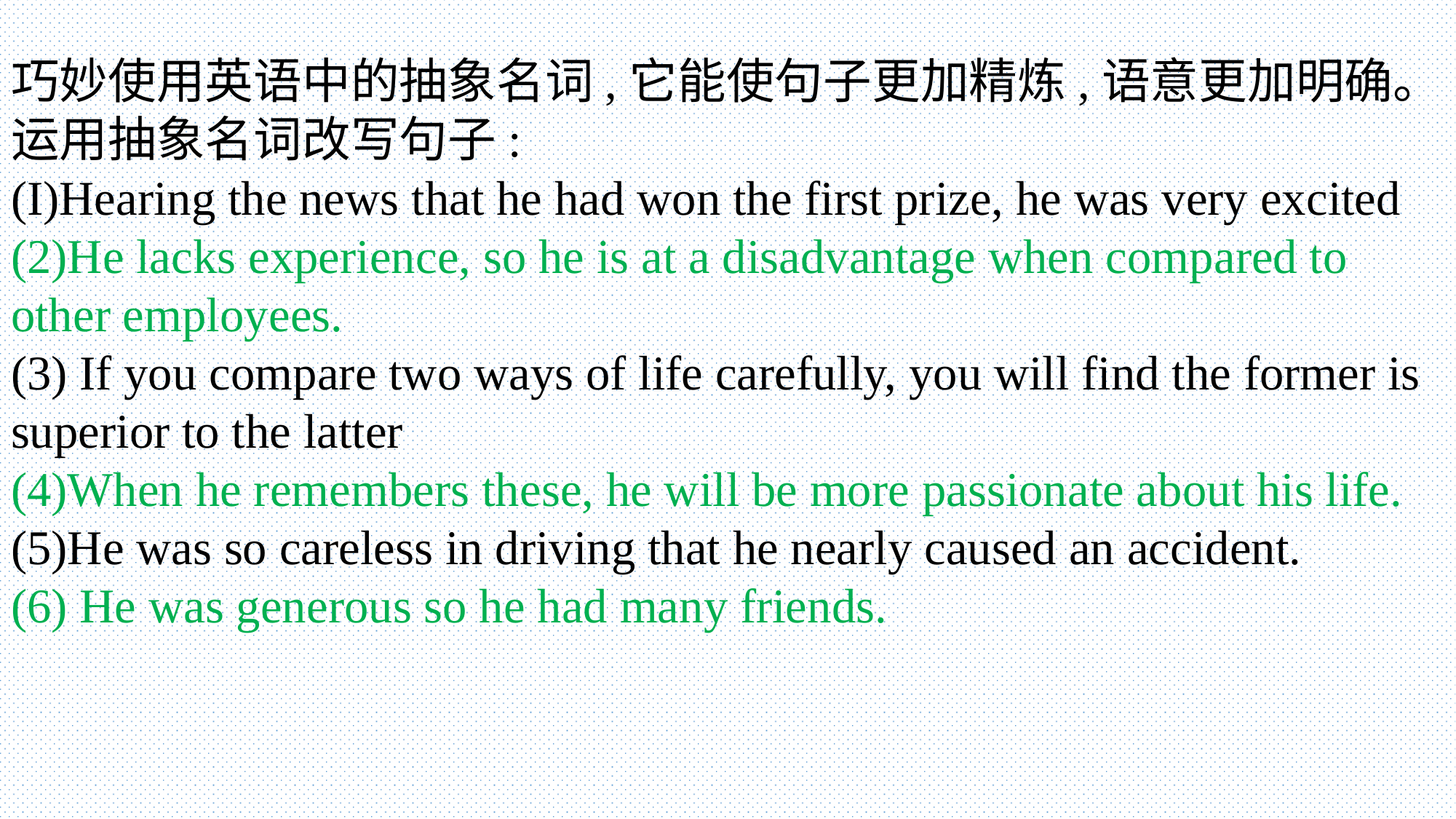

巧妙使用英语中的抽象名词,它能使句子更加精炼,语意更加明确。运用抽象名词改写句子:
(I)Hearing the news that he had won the first prize, he was very excited
(2)He lacks experience, so he is at a disadvantage when compared to other employees.
(3) If you compare two ways of life carefully, you will find the former is superior to the latter
(4)When he remembers these, he will be more passionate about his life.
(5)He was so careless in driving that he nearly caused an accident.
(6) He was generous so he had many friends.